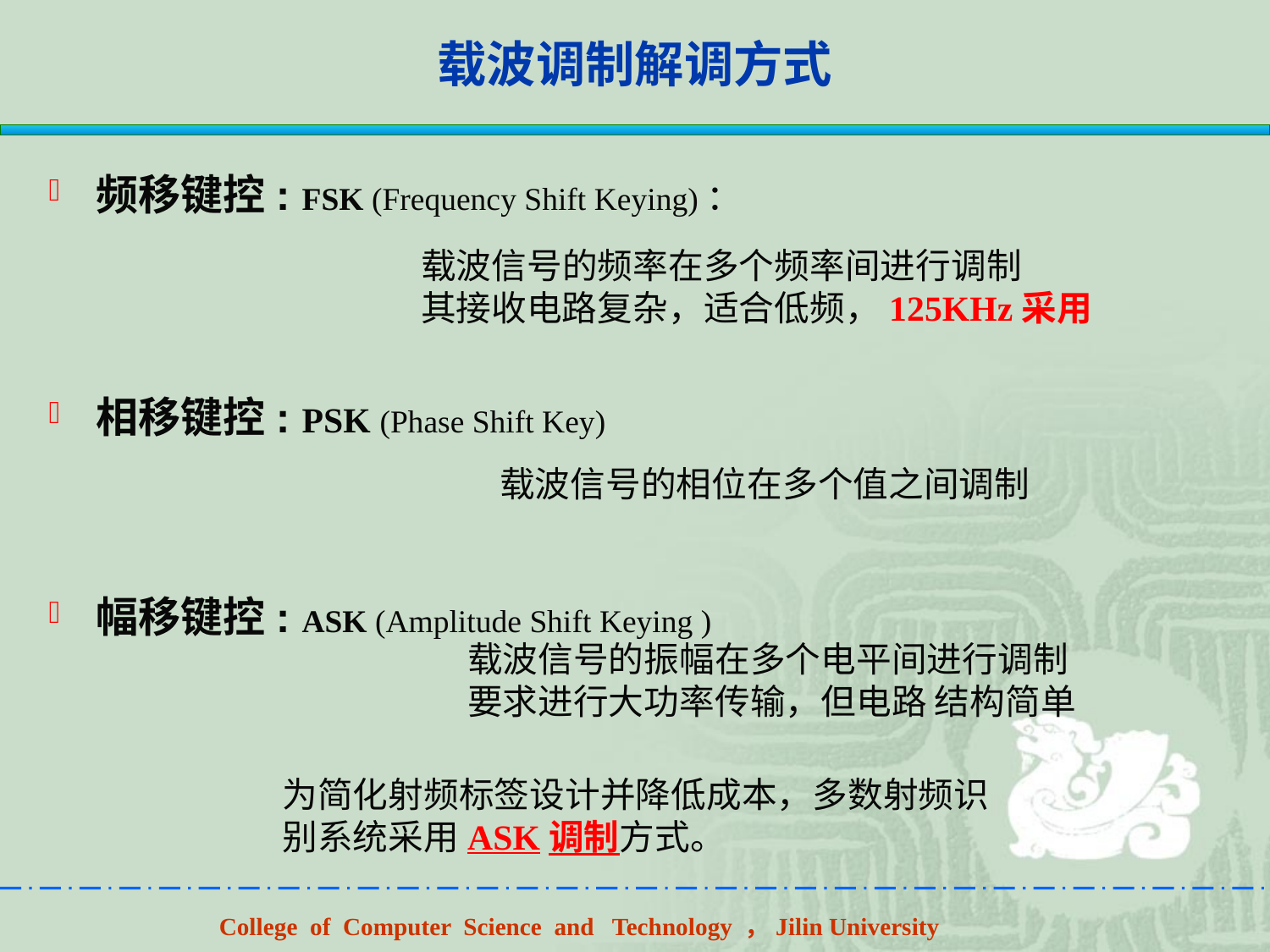

# 载波调制解调方式
频移键控: FSK (Frequency Shift Keying)：

相移键控: PSK (Phase Shift Key)

幅移键控: ASK (Amplitude Shift Keying )
载波信号的频率在多个频率间进行调制
其接收电路复杂，适合低频，125KHz采用
载波信号的相位在多个值之间调制
载波信号的振幅在多个电平间进行调制
要求进行大功率传输，但电路 结构简单
为简化射频标签设计并降低成本，多数射频识别系统采用ASK调制方式。